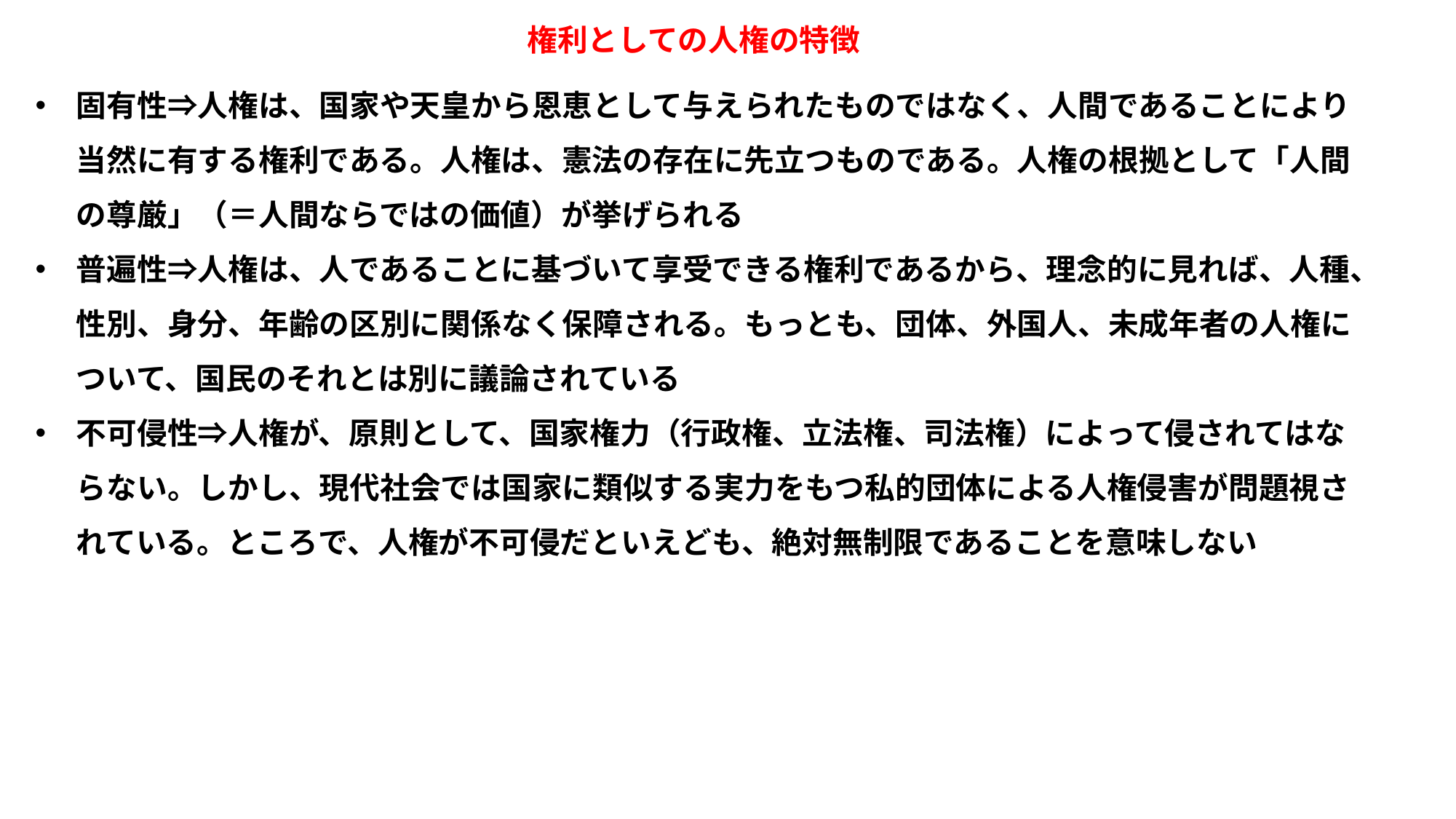

権利としての人権の特徴
固有性⇒人権は、国家や天皇から恩恵として与えられたものではなく、人間であることにより当然に有する権利である。人権は、憲法の存在に先立つものである。人権の根拠として「人間の尊厳」（＝人間ならではの価値）が挙げられる
普遍性⇒人権は、人であることに基づいて享受できる権利であるから、理念的に見れば、人種、性別、身分、年齢の区別に関係なく保障される。もっとも、団体、外国人、未成年者の人権について、国民のそれとは別に議論されている
不可侵性⇒人権が、原則として、国家権力（行政権、立法権、司法権）によって侵されてはならない。しかし、現代社会では国家に類似する実力をもつ私的団体による人権侵害が問題視されている。ところで、人権が不可侵だといえども、絶対無制限であることを意味しない